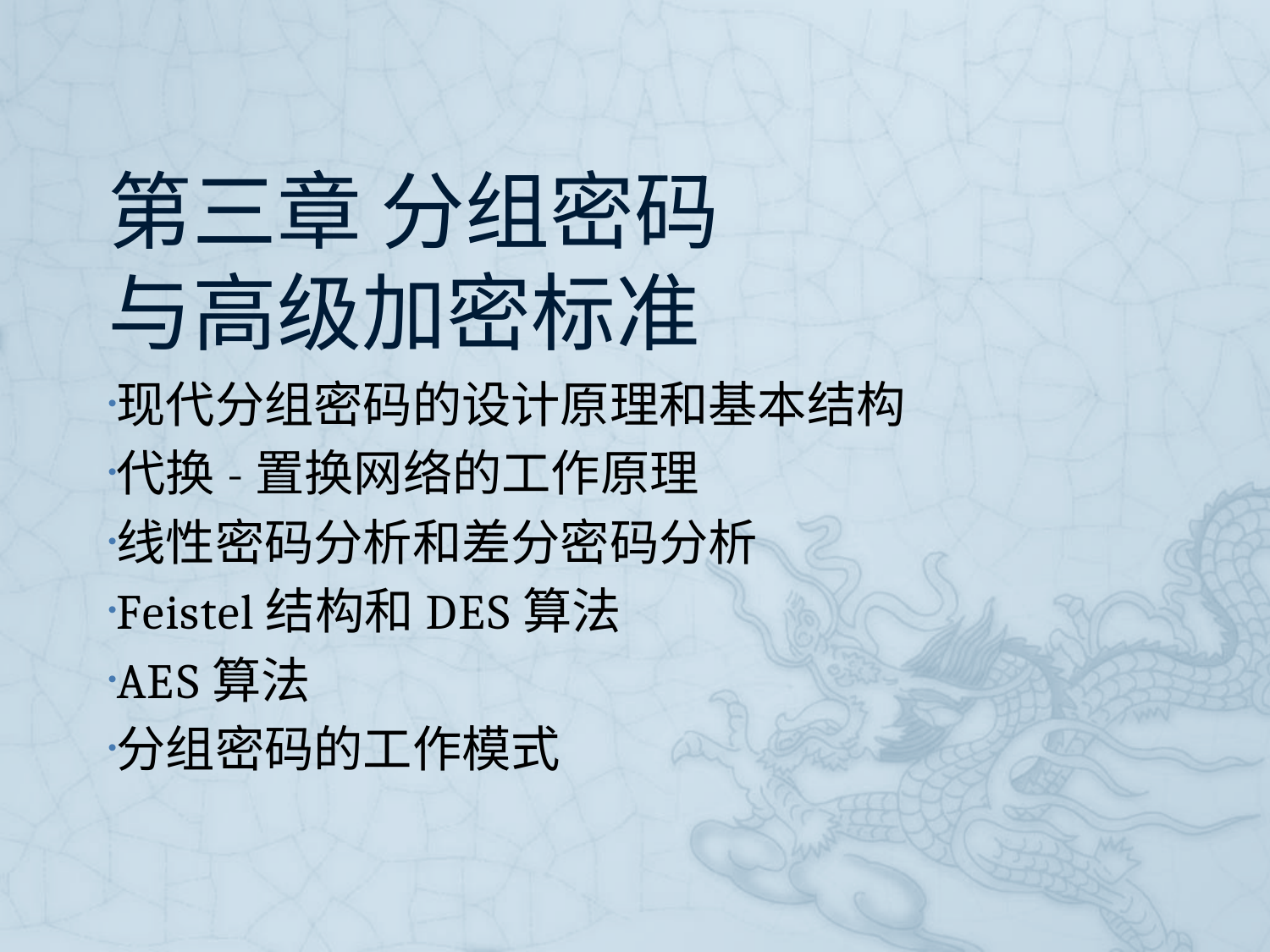

# 第三章 分组密码 与高级加密标准
现代分组密码的设计原理和基本结构
代换-置换网络的工作原理
线性密码分析和差分密码分析
Feistel结构和DES算法
AES算法
分组密码的工作模式